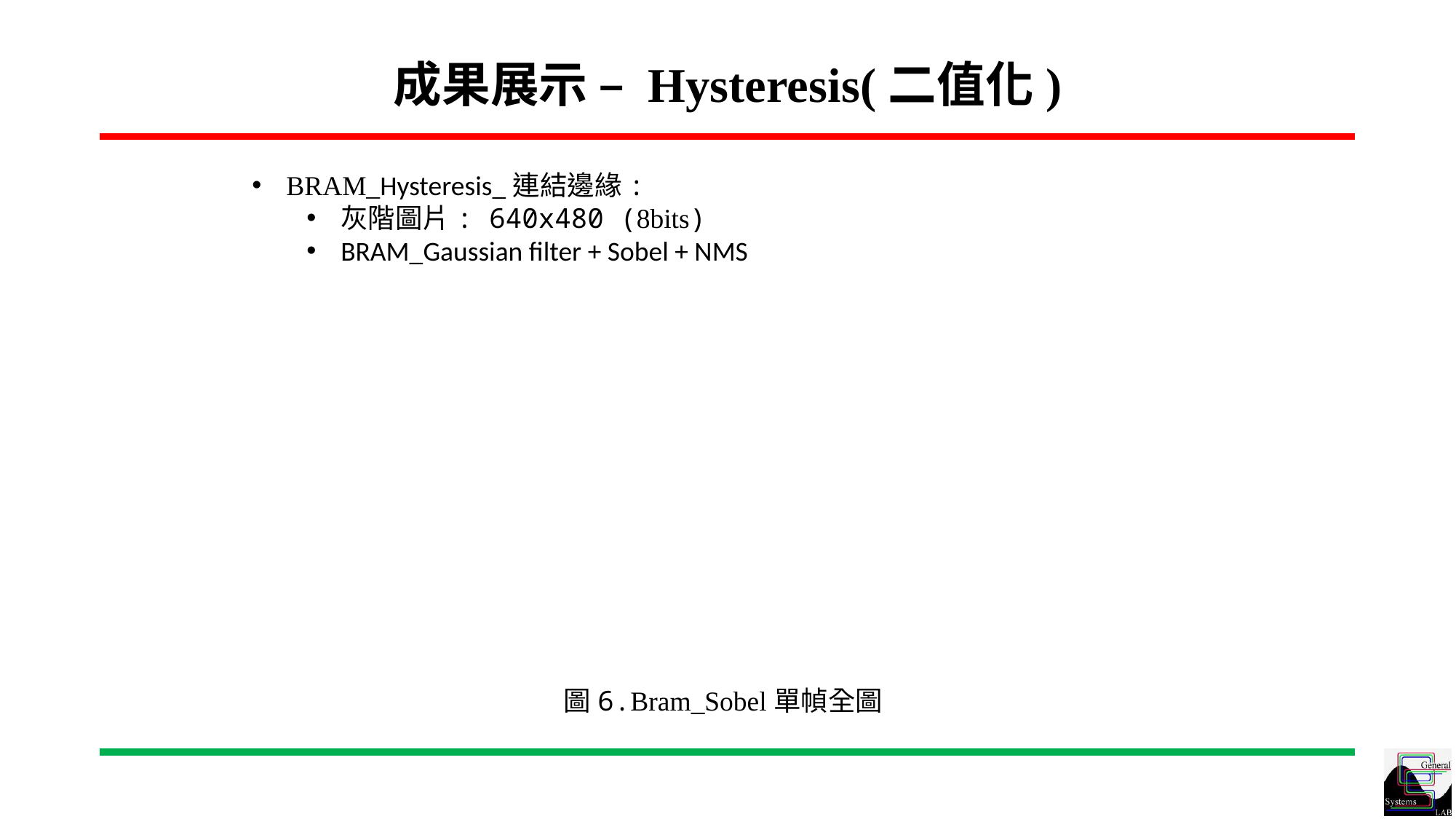

# 成果展示 – Hysteresis(二值化)
BRAM_Hysteresis_連結邊緣:
灰階圖片: 640x480 (8bits)
BRAM_Gaussian filter + Sobel + NMS

圖6.Bram_Sobel單幀全圖